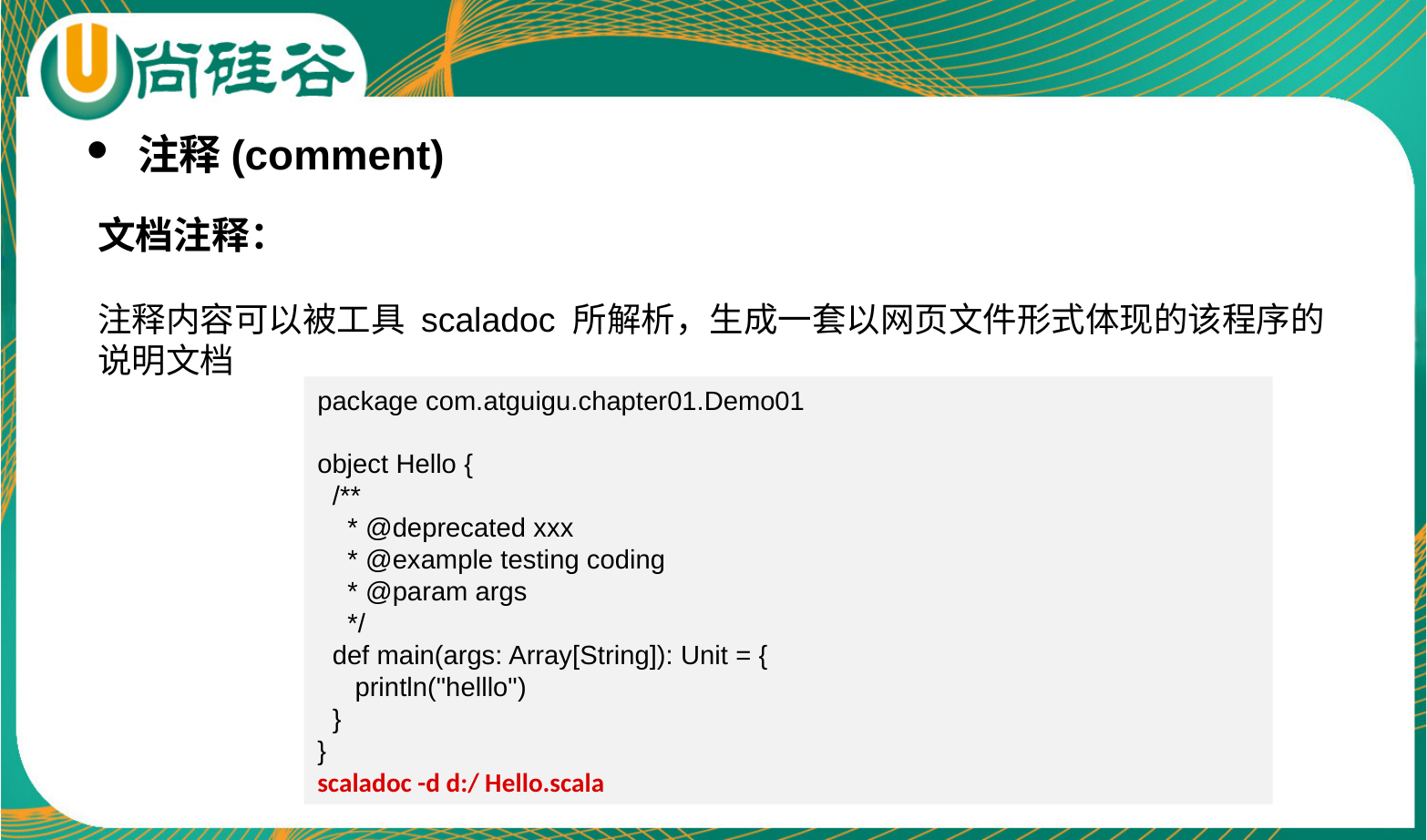

注释(comment)

文档注释：

注释内容可以被工具 scaladoc 所解析，生成一套以网页文件形式体现的该程序的说明文档

package com.atguigu.chapter01.Demo01

object Hello {
  /**
    * @deprecated xxx
    * @example testing coding
    * @param args
    */
  def main(args: Array[String]): Unit = {
     println("helllo")
  }
}
scaladoc -d d:/ Hello.scala